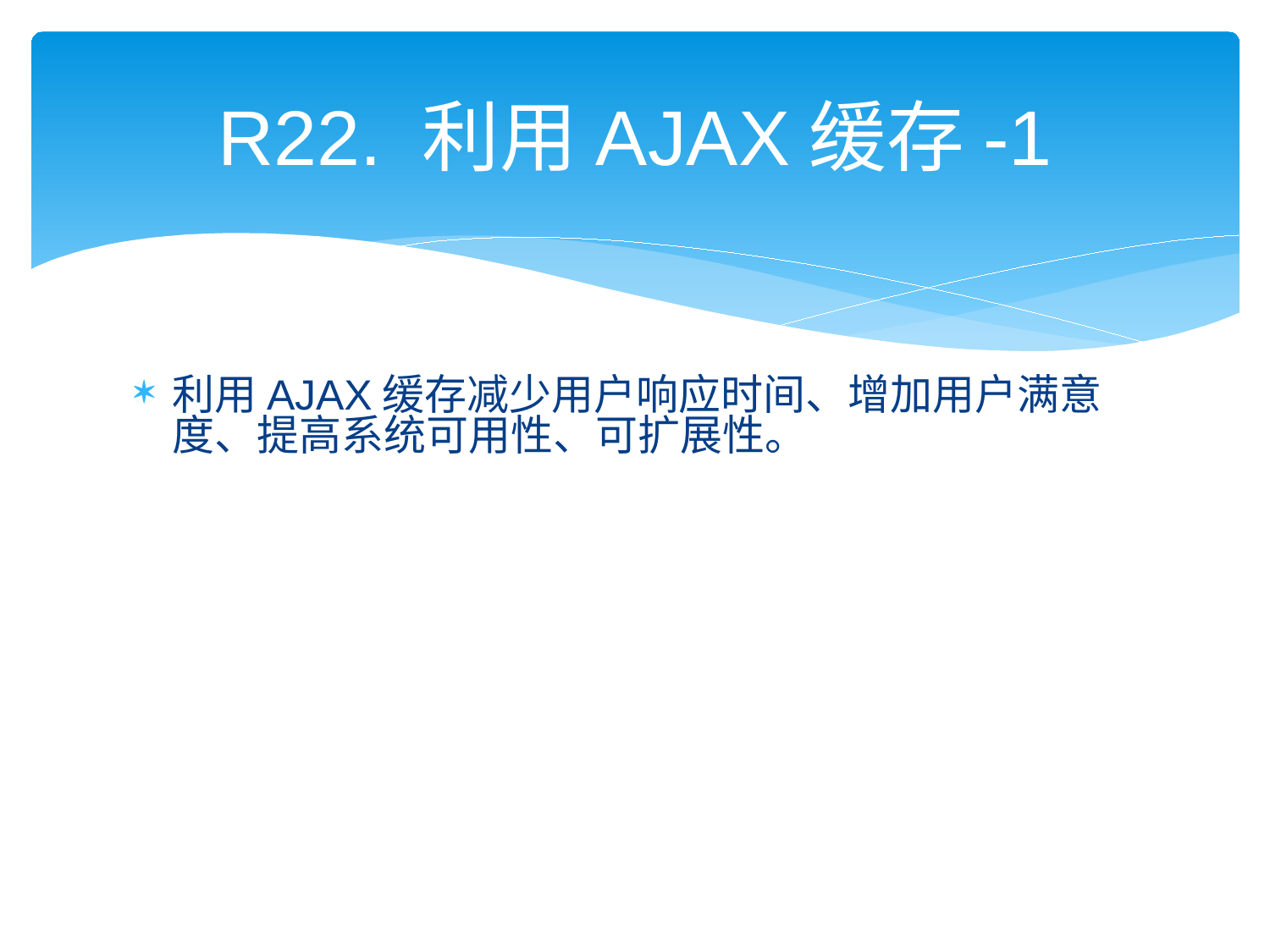

# R22. 利用AJAX缓存-1
利用AJAX缓存减少用户响应时间、增加用户满意度、提高系统可用性、可扩展性。